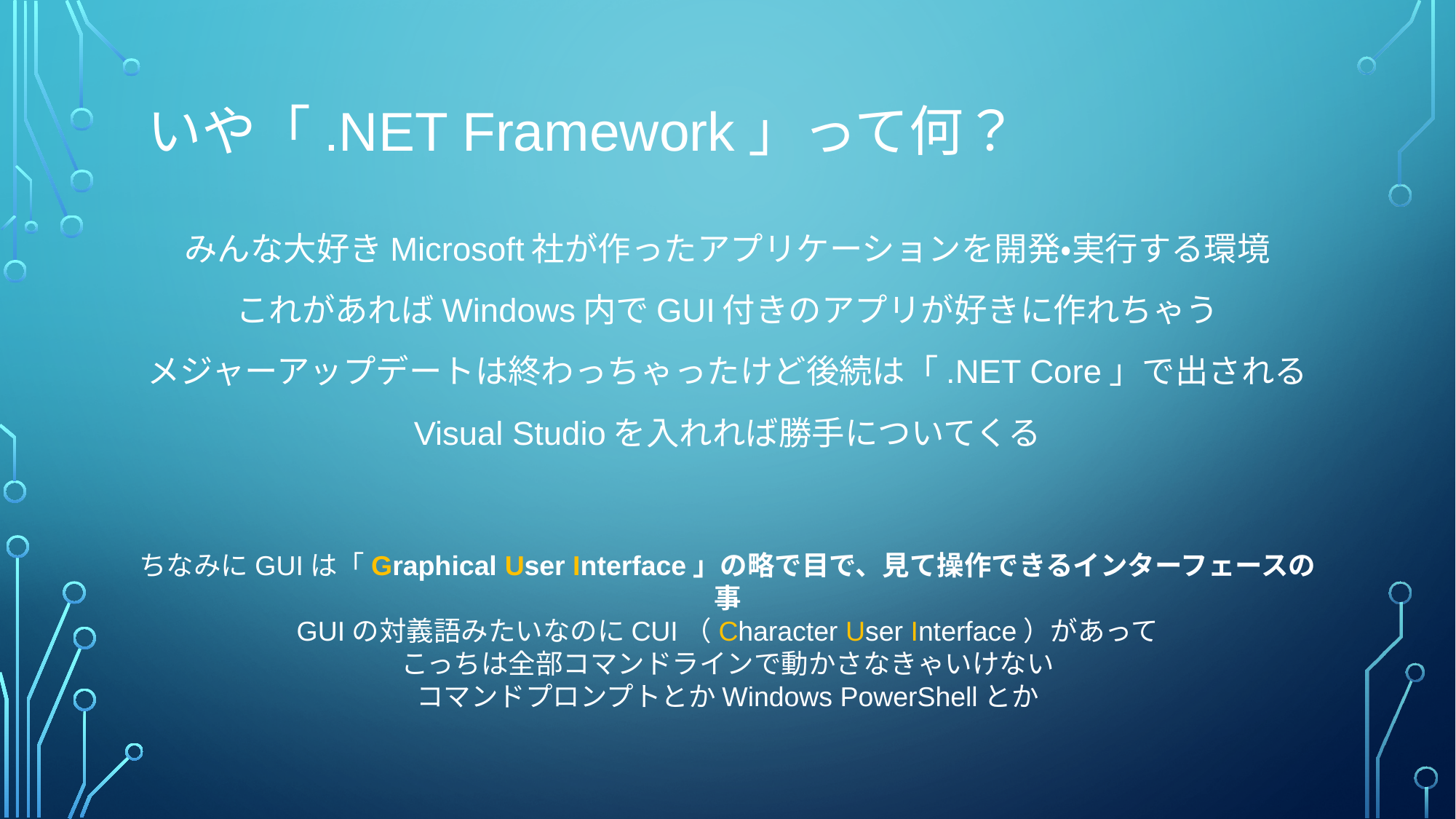

# いや「.NET Framework」って何？
みんな大好きMicrosoft社が作ったアプリケーションを開発・実行する環境
これがあればWindows内でGUI付きのアプリが好きに作れちゃう
メジャーアップデートは終わっちゃったけど後続は「.NET Core」で出される
Visual Studioを入れれば勝手についてくる
ちなみにGUIは「Graphical User Interface」の略で目で、見て操作できるインターフェースの事
GUIの対義語みたいなのにCUI（Character User Interface）があって
こっちは全部コマンドラインで動かさなきゃいけない
コマンドプロンプトとかWindows PowerShellとか